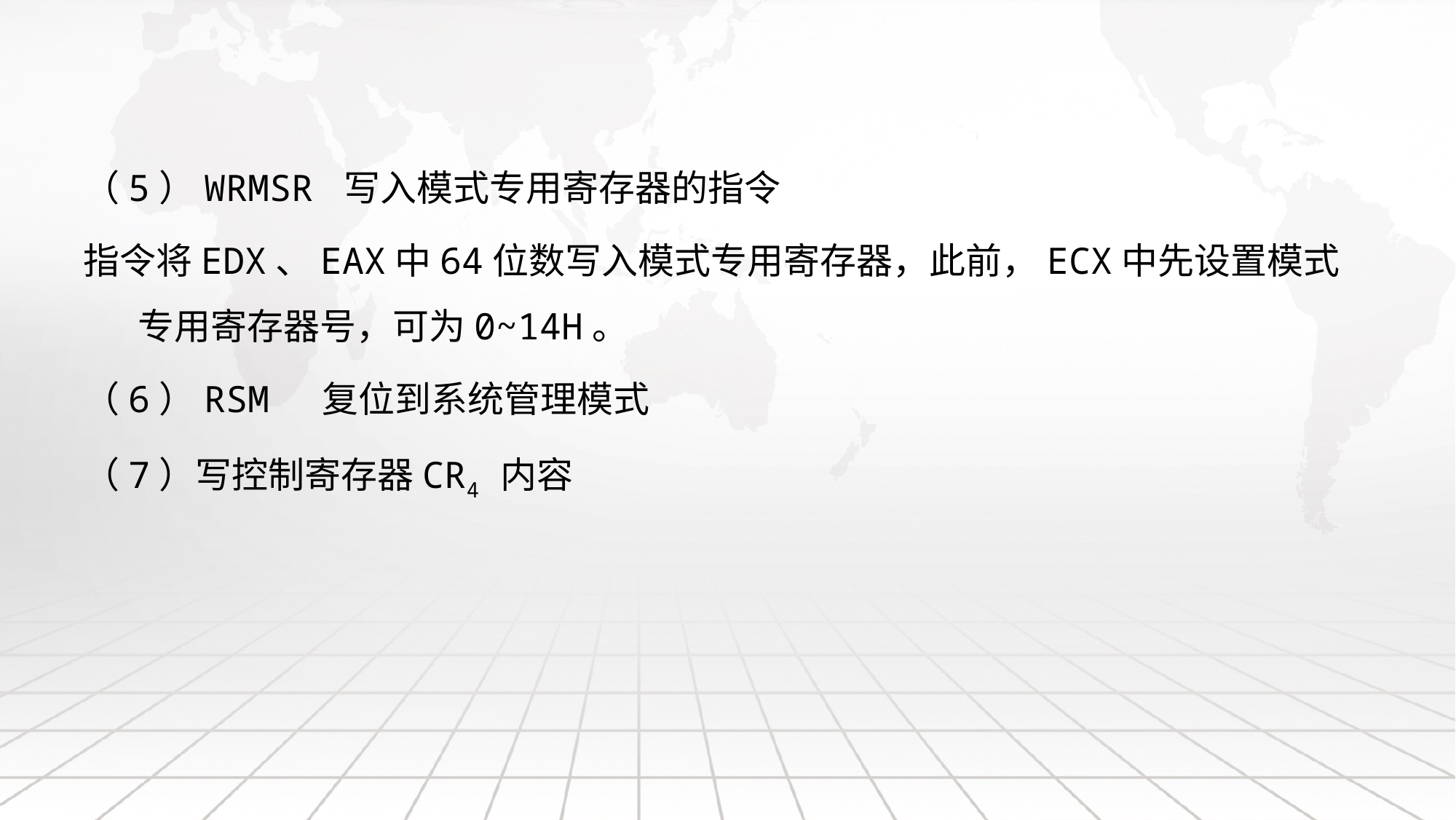

（5）WRMSR 写入模式专用寄存器的指令
指令将EDX、EAX中64位数写入模式专用寄存器，此前，ECX中先设置模式专用寄存器号，可为0~14H。
（6）RSM  复位到系统管理模式
（7）写控制寄存器CR4 内容